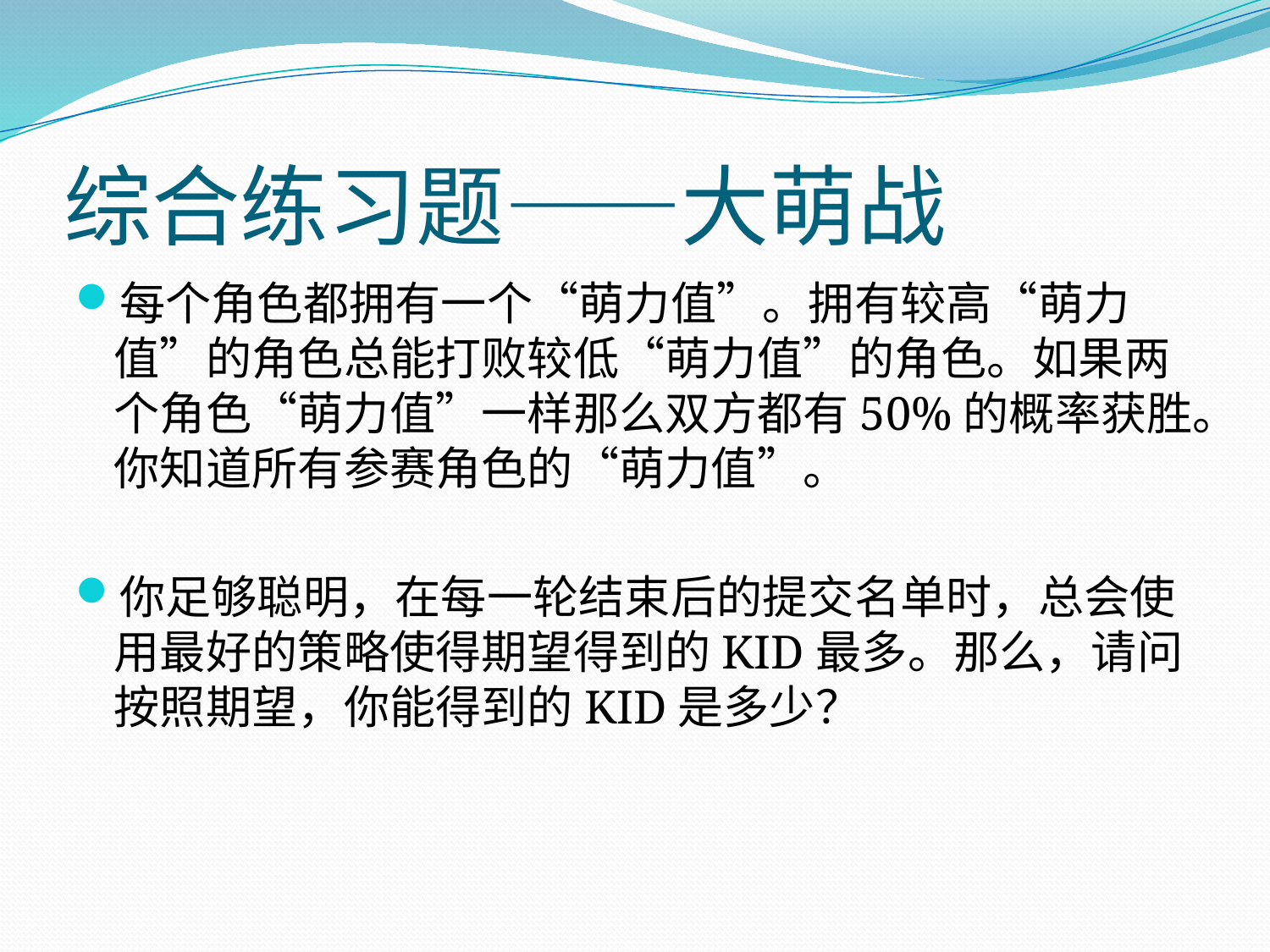

# 综合练习题——大萌战
每个角色都拥有一个“萌力值”。拥有较高“萌力值”的角色总能打败较低“萌力值”的角色。如果两个角色“萌力值”一样那么双方都有50%的概率获胜。你知道所有参赛角色的“萌力值”。

你足够聪明，在每一轮结束后的提交名单时，总会使用最好的策略使得期望得到的KID最多。那么，请问按照期望，你能得到的KID是多少？